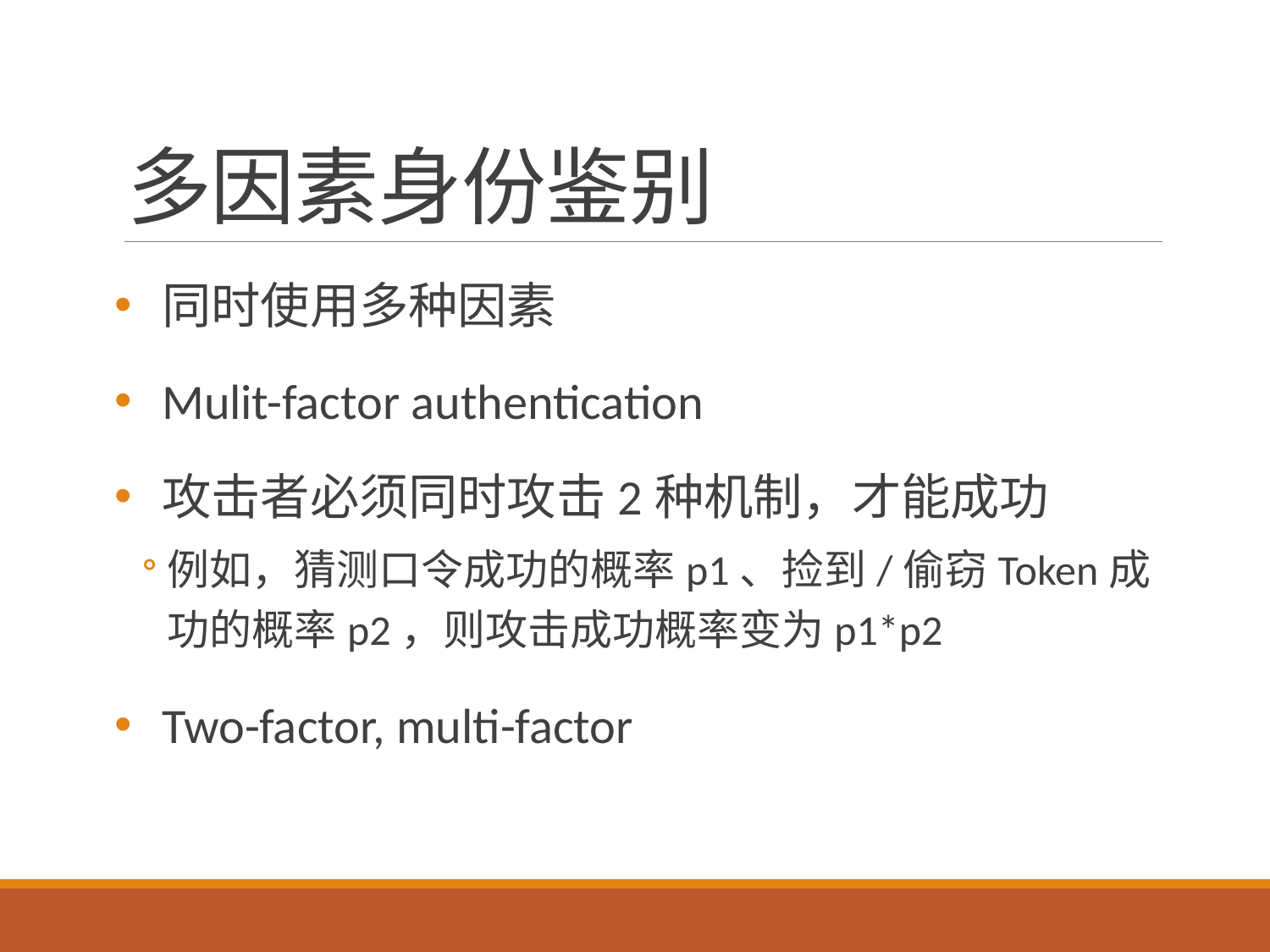

# 多因素身份鉴别
同时使用多种因素
Mulit-factor authentication
攻击者必须同时攻击2种机制，才能成功
例如，猜测口令成功的概率p1、捡到/偷窃Token成功的概率p2，则攻击成功概率变为p1*p2
Two-factor, multi-factor